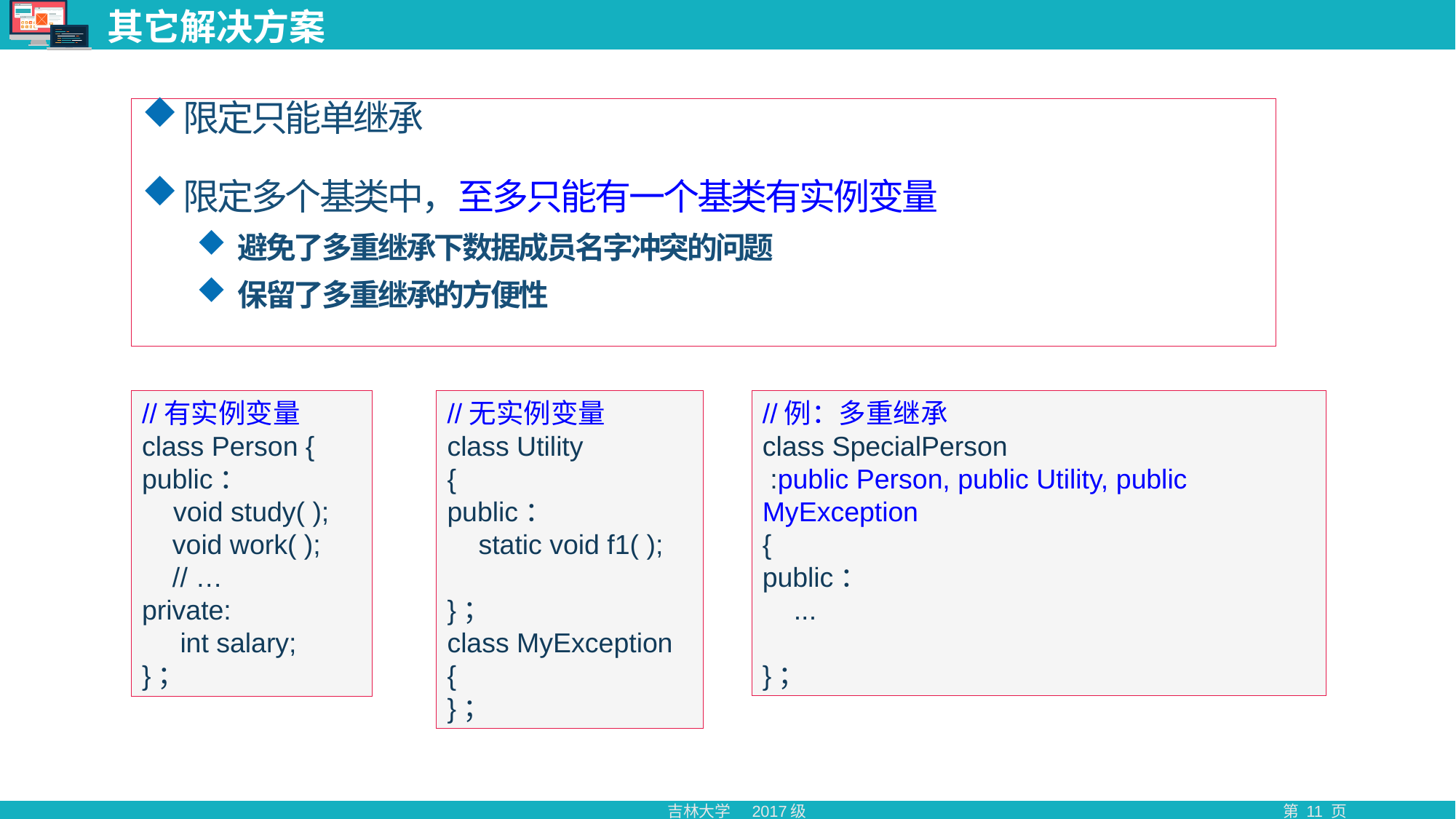

# 其它解决方案
限定只能单继承
限定多个基类中，至多只能有一个基类有实例变量
避免了多重继承下数据成员名字冲突的问题
保留了多重继承的方便性
//无实例变量
class Utility
{
public：
    static void f1( );
}；
class MyException
{
}；
//例：多重继承
class SpecialPerson
 :public Person, public Utility, public MyException
{
public：
    ...
}；
//有实例变量
class Person {
public：
    void study( );
    void work( );
    // …
private:
     int salary;
}；